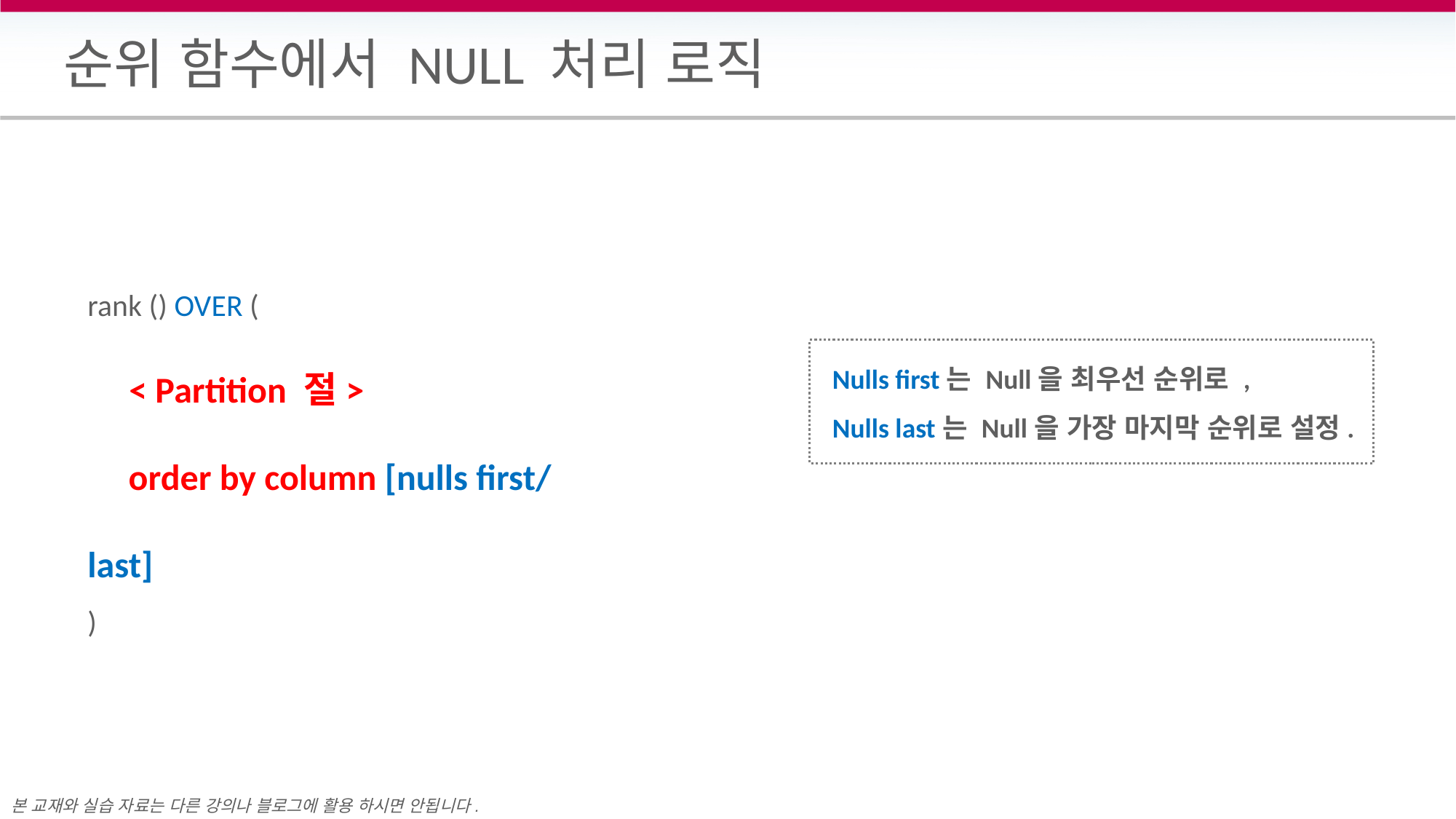

# 순위 함수에서 NULL 처리 로직
rank () OVER (
      < Partition 절>
     order by column [nulls first/last]
)

Nulls first는 Null을 최우선 순위로 ,
Nulls last는 Null을 가장 마지막 순위로 설정.